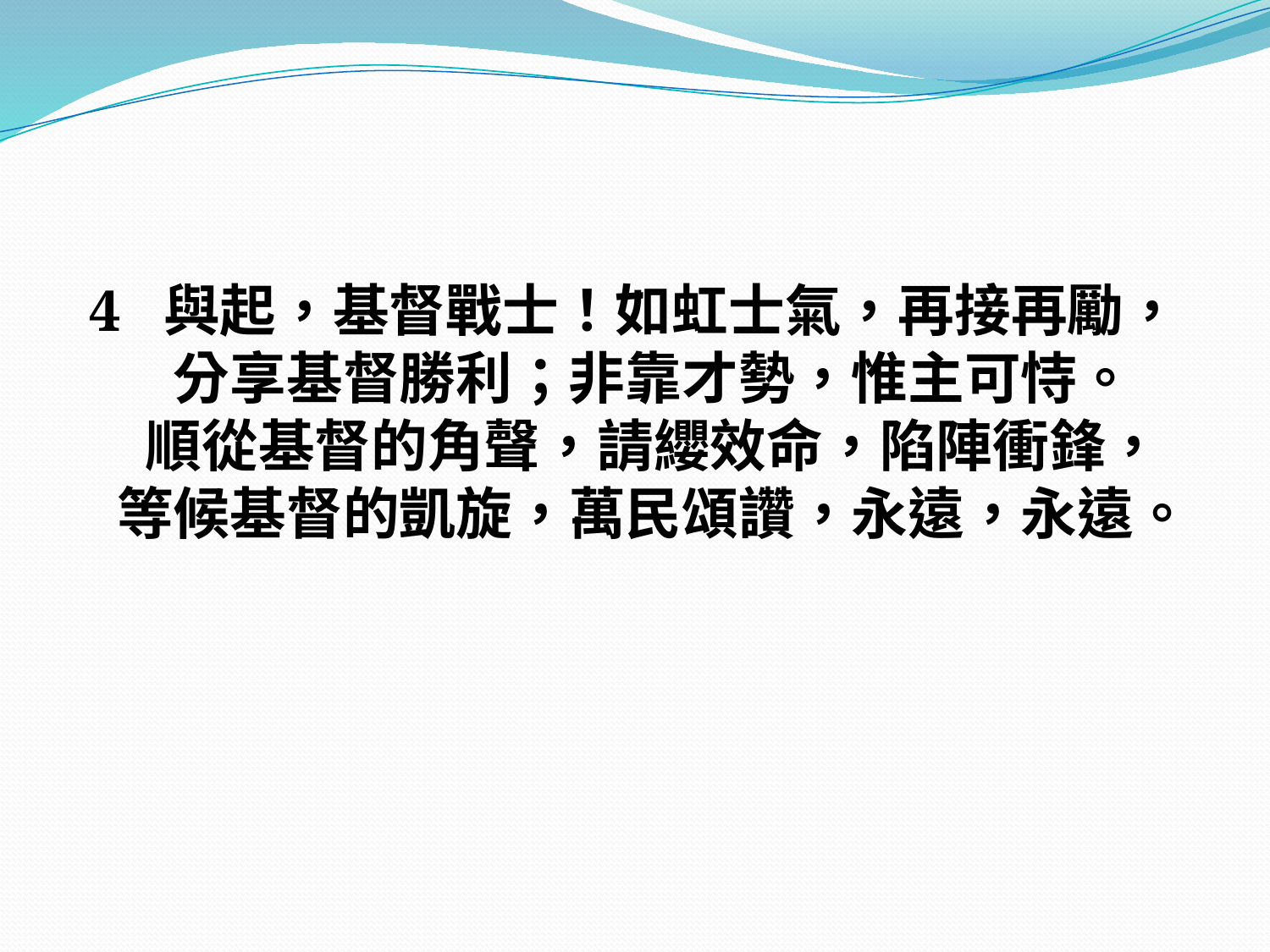

#
4  與起，基督戰士！如虹士氣，再接再勵，
分享基督勝利；非靠才勢，惟主可恃。
順從基督的角聲，請纓效命，陷陣衝鋒，
等候基督的凱旋，萬民頌讚，永遠，永遠。